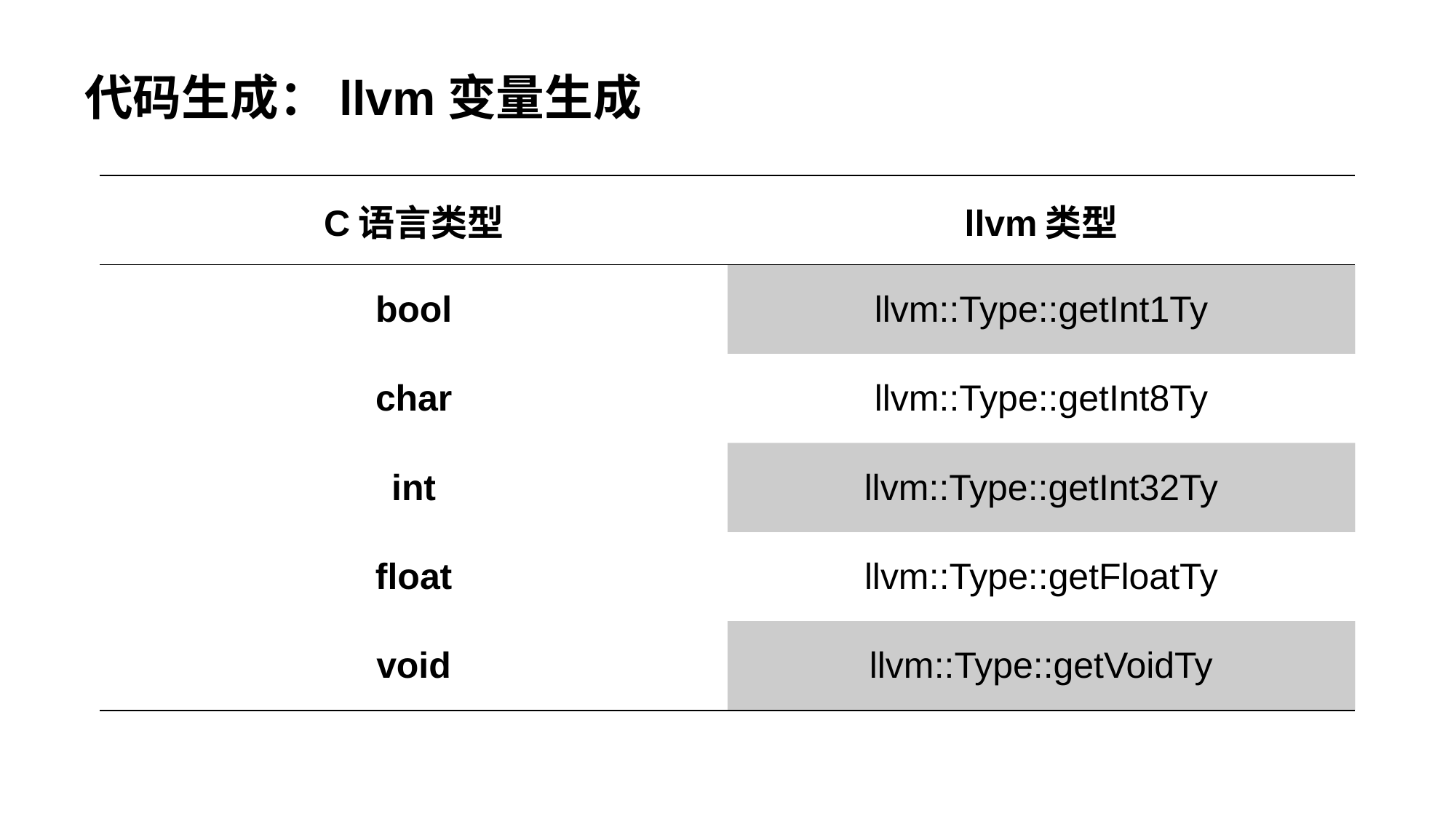

代码生成：llvm变量生成
| C语言类型 | llvm类型 |
| --- | --- |
| bool | llvm::Type::getInt1Ty |
| char | llvm::Type::getInt8Ty |
| int | llvm::Type::getInt32Ty |
| float | llvm::Type::getFloatTy |
| void | llvm::Type::getVoidTy |